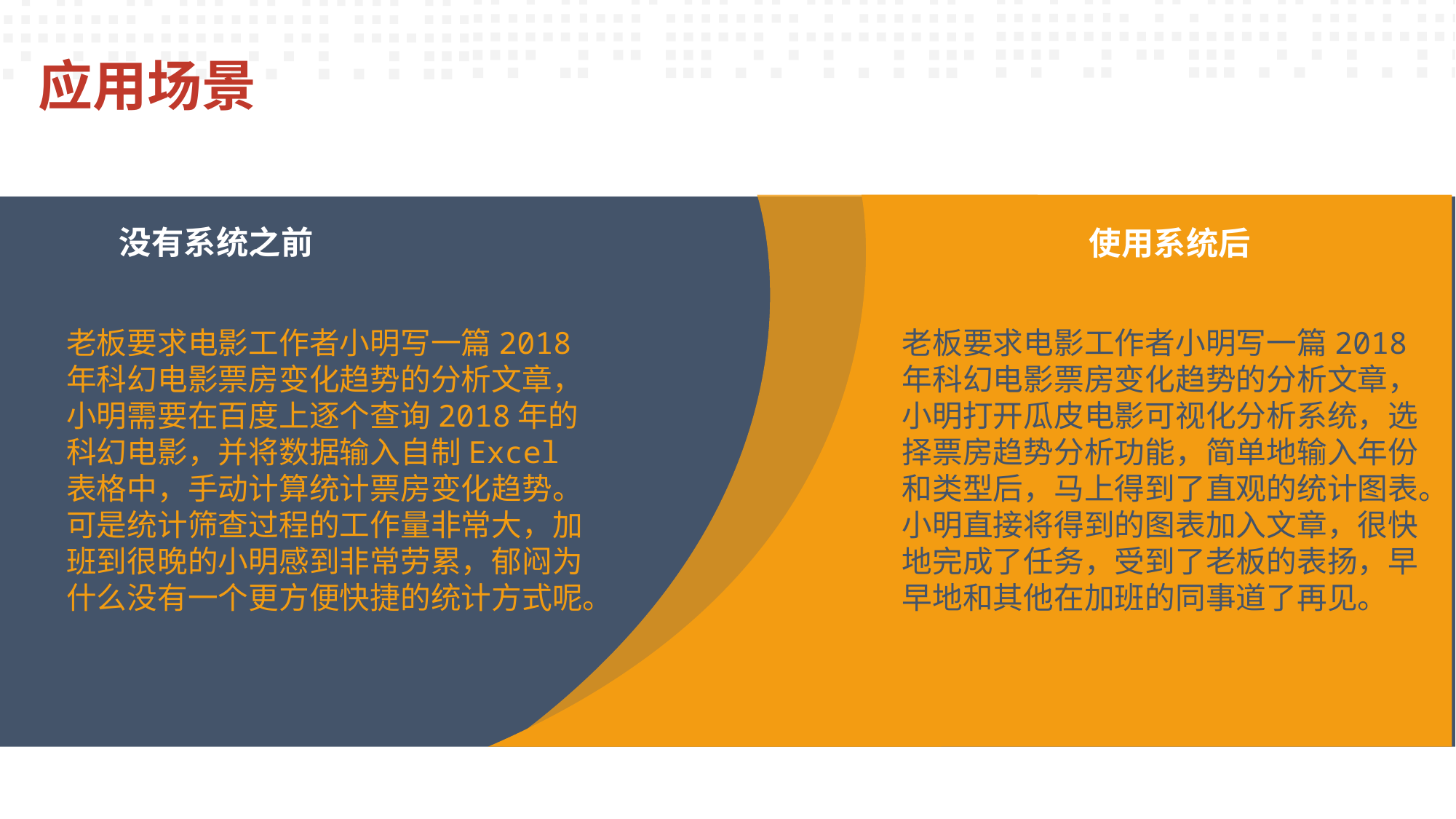

应用场景

没有系统之前
使用系统后
老板要求电影工作者小明写一篇2018年科幻电影票房变化趋势的分析文章，小明需要在百度上逐个查询2018年的科幻电影，并将数据输入自制Excel表格中，手动计算统计票房变化趋势。可是统计筛查过程的工作量非常大，加班到很晚的小明感到非常劳累，郁闷为什么没有一个更方便快捷的统计方式呢。
老板要求电影工作者小明写一篇2018年科幻电影票房变化趋势的分析文章，小明打开瓜皮电影可视化分析系统，选择票房趋势分析功能，简单地输入年份和类型后，马上得到了直观的统计图表。小明直接将得到的图表加入文章，很快地完成了任务，受到了老板的表扬，早早地和其他在加班的同事道了再见。